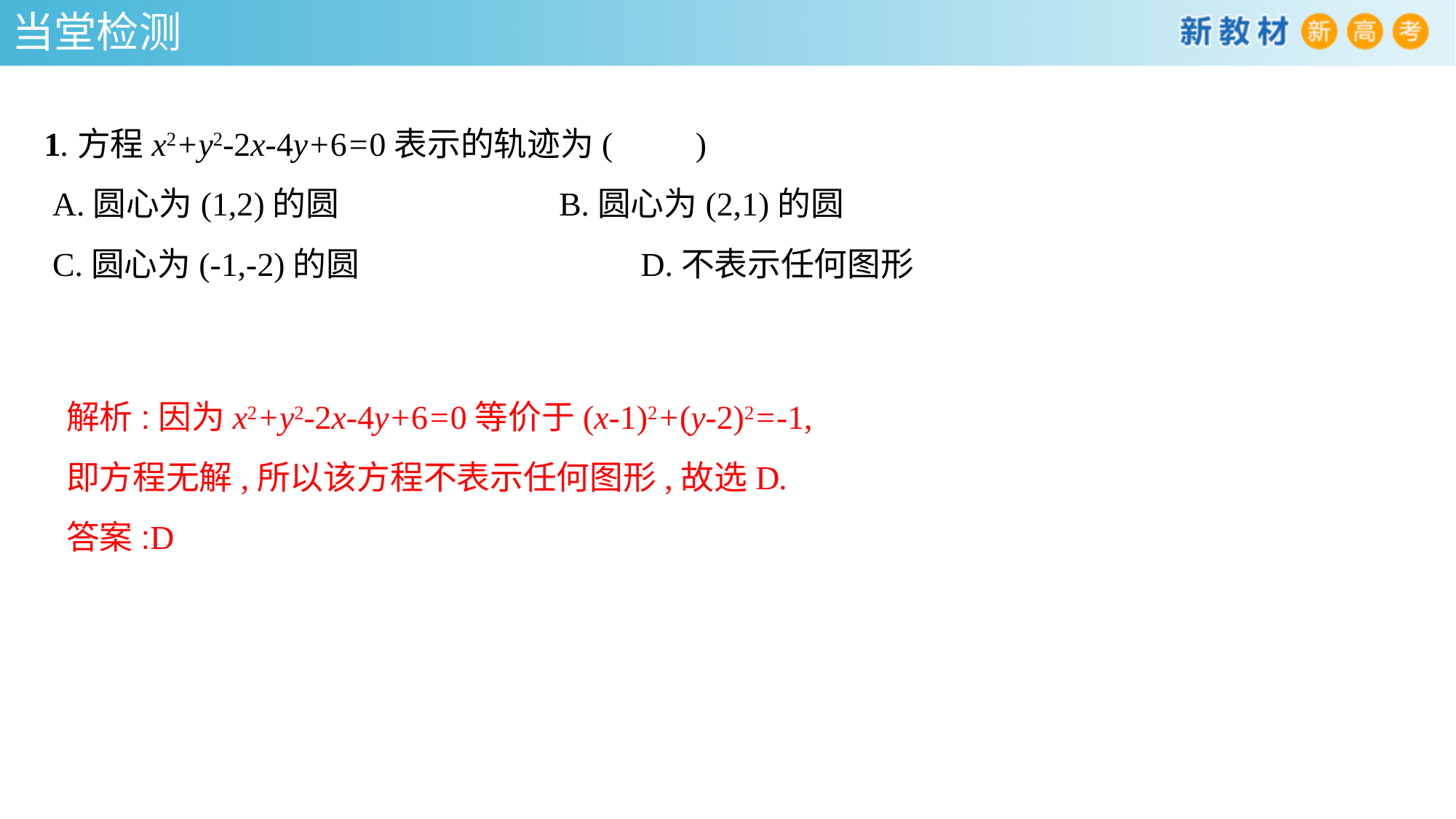

当堂检测
1.方程x2+y2-2x-4y+6=0表示的轨迹为(　　)
 A.圆心为(1,2)的圆	                      B.圆心为(2,1)的圆
 C.圆心为(-1,-2)的圆	                      D.不表示任何图形
解析:因为x2+y2-2x-4y+6=0等价于(x-1)2+(y-2)2=-1,
即方程无解,所以该方程不表示任何图形,故选D.
答案:D